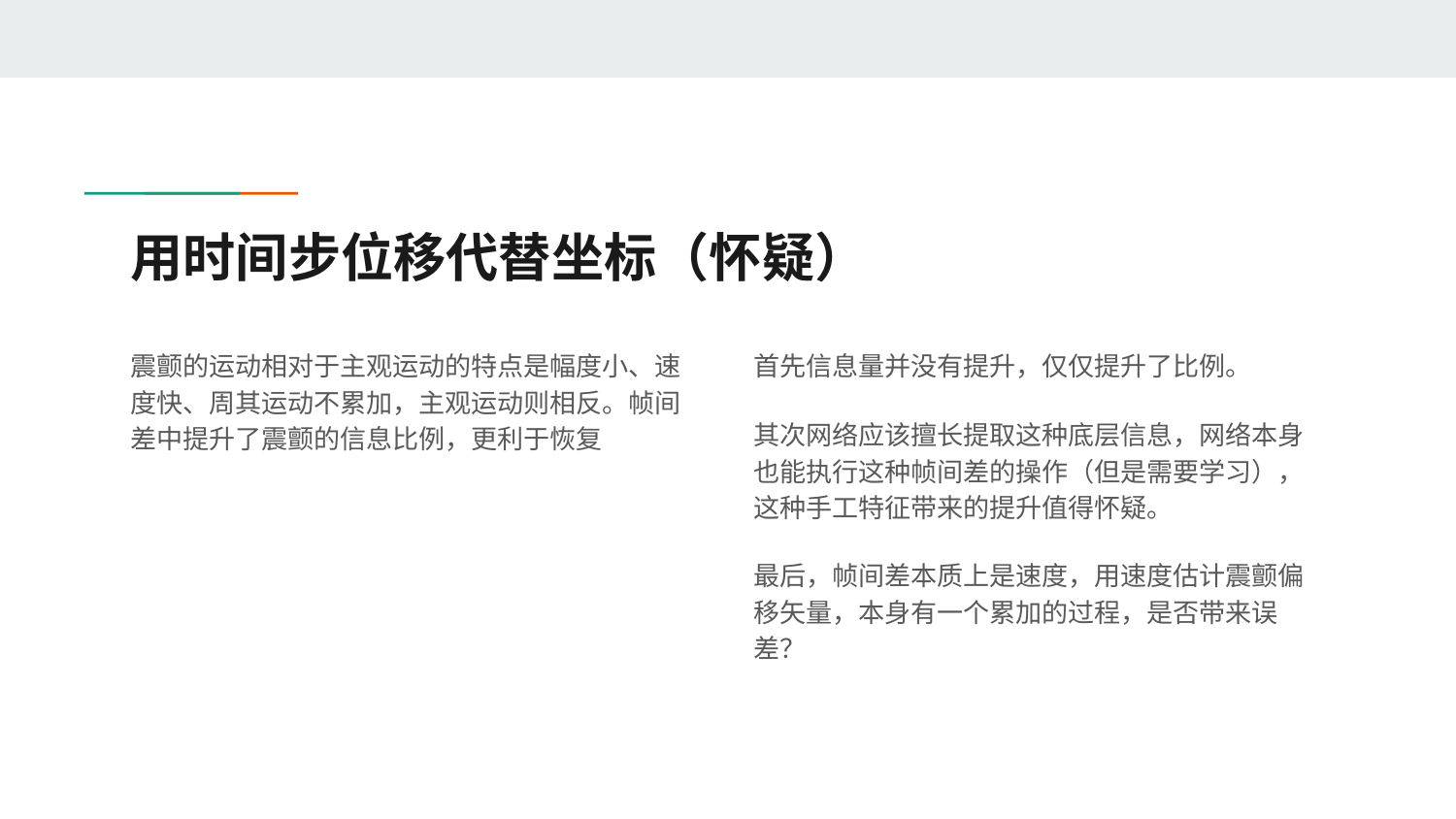

# 用时间步位移代替坐标（怀疑）
震颤的运动相对于主观运动的特点是幅度小、速度快、周其运动不累加，主观运动则相反。帧间差中提升了震颤的信息比例，更利于恢复
首先信息量并没有提升，仅仅提升了比例。
其次网络应该擅长提取这种底层信息，网络本身也能执行这种帧间差的操作（但是需要学习），这种手工特征带来的提升值得怀疑。
最后，帧间差本质上是速度，用速度估计震颤偏移矢量，本身有一个累加的过程，是否带来误差？